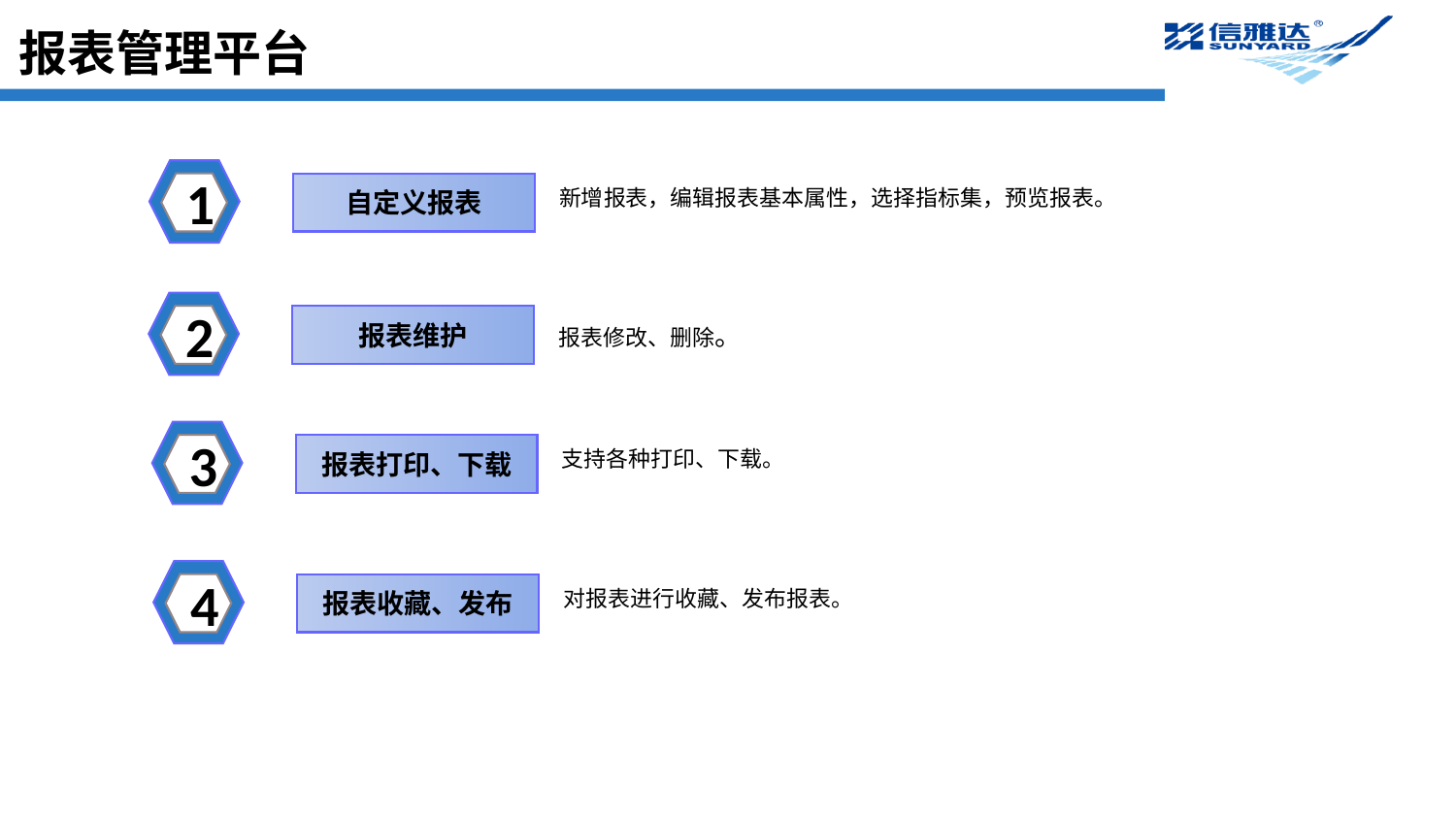

报表管理平台

1
新增报表，编辑报表基本属性，选择指标集，预览报表。
自定义报表

2
报表修改、删除。
报表维护

3
支持各种打印、下载。
报表打印、下载

4
对报表进行收藏、发布报表。
报表收藏、发布